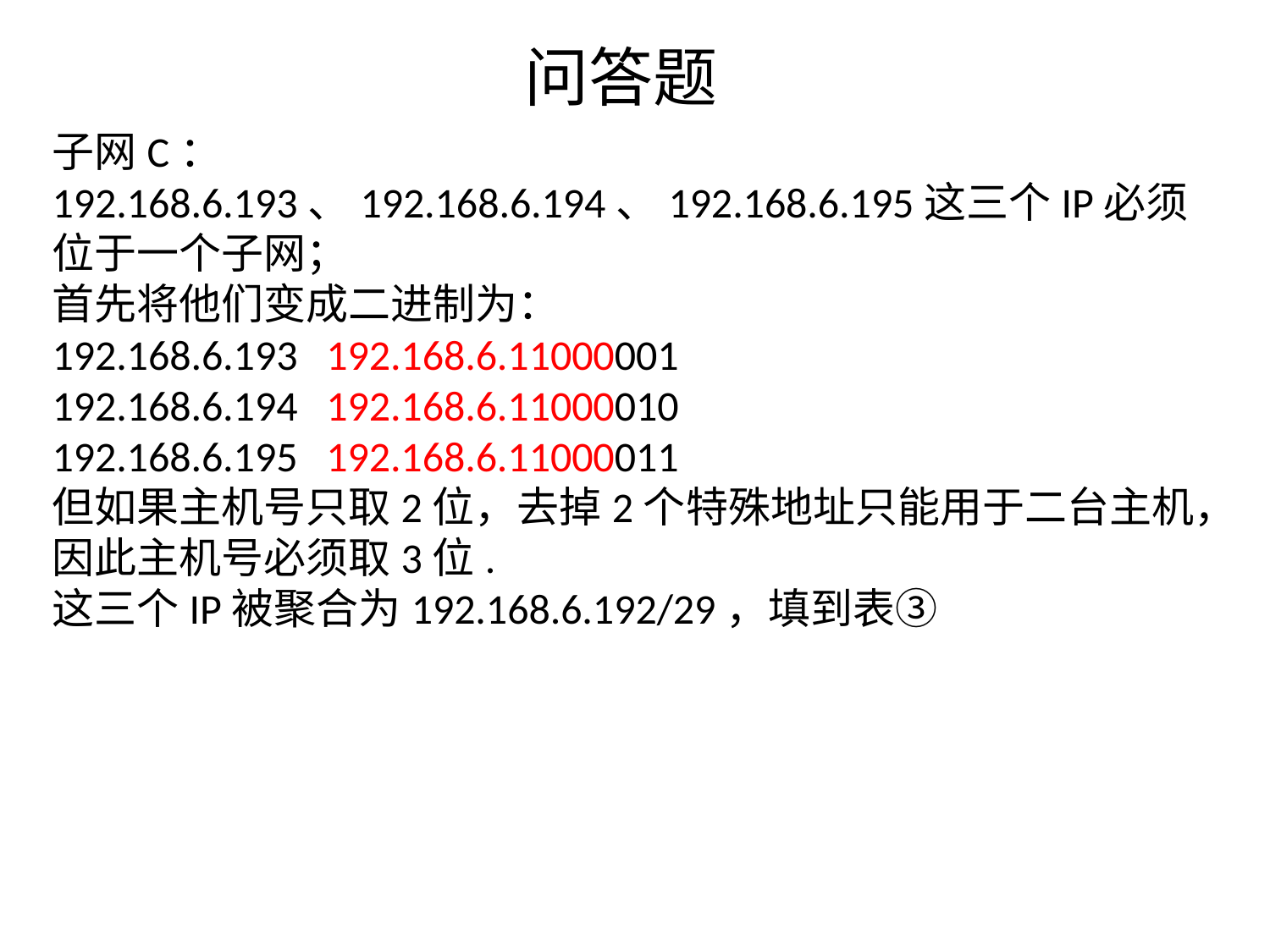

# 问答题
子网C：
192.168.6.193、192.168.6.194、192.168.6.195这三个IP必须位于一个子网；
首先将他们变成二进制为：
192.168.6.193   192.168.6.11000001
192.168.6.194   192.168.6.11000010
192.168.6.195   192.168.6.11000011
但如果主机号只取2位，去掉2个特殊地址只能用于二台主机，因此主机号必须取3位.
这三个IP被聚合为192.168.6.192/29，填到表③